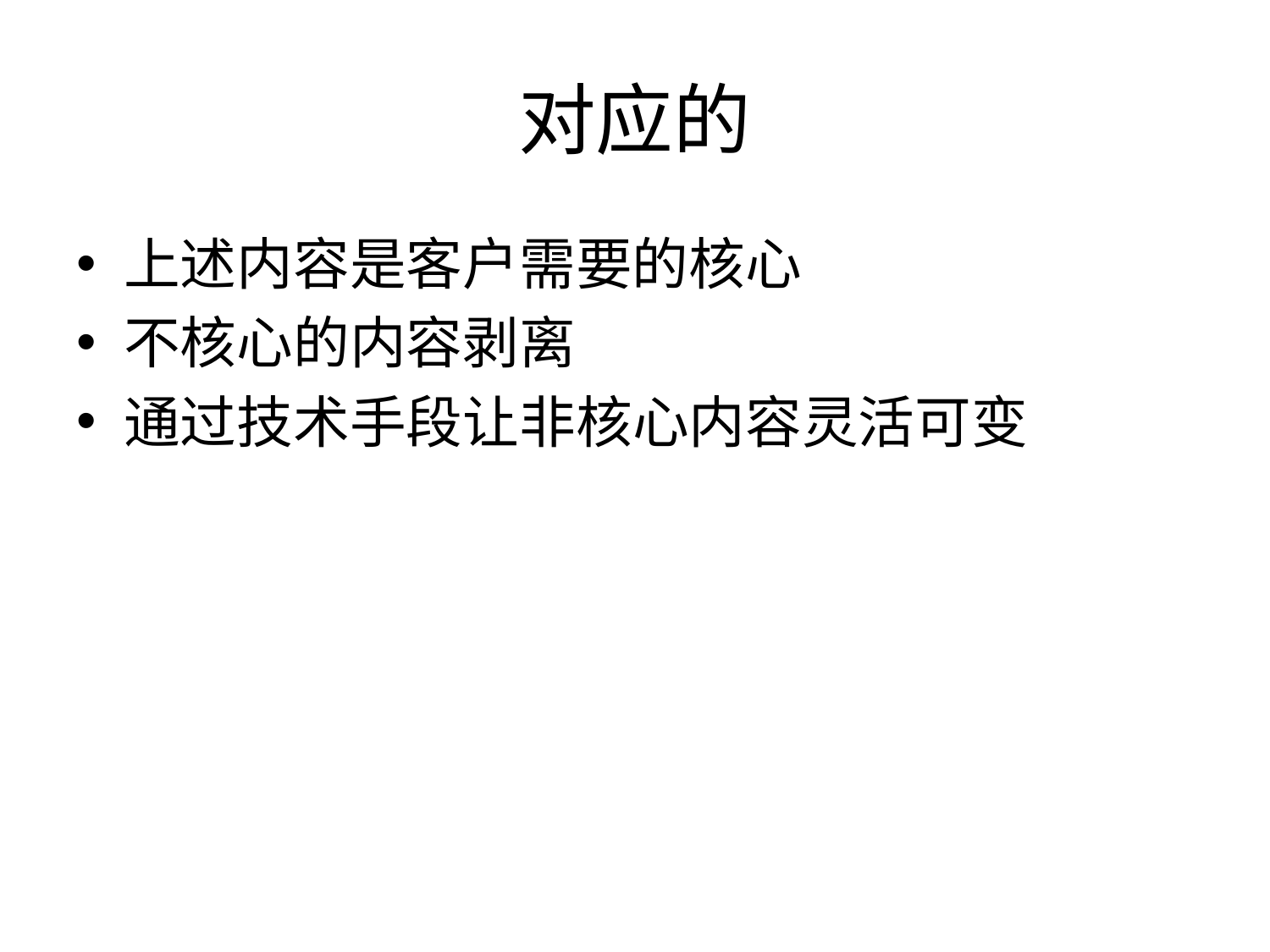

# 对应的
上述内容是客户需要的核心
不核心的内容剥离
通过技术手段让非核心内容灵活可变